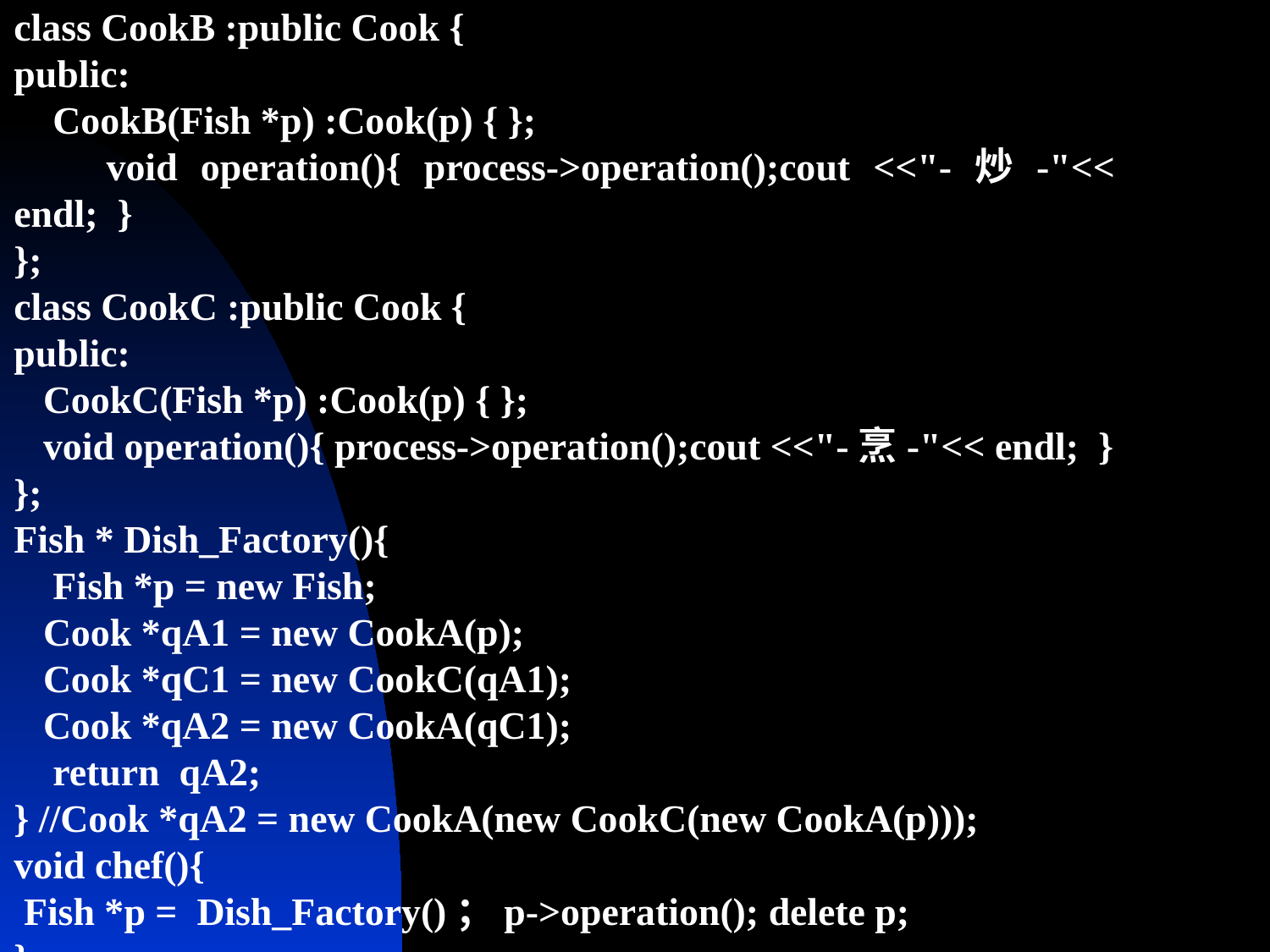

class CookB :public Cook {
public:
    CookB(Fish *p) :Cook(p) { };
    void operation(){ process->operation();cout <<"-炒-"<< endl;  }
};
class CookC :public Cook {
public:
   CookC(Fish *p) :Cook(p) { };
   void operation(){ process->operation();cout <<"-烹-"<< endl;  }
};
Fish * Dish_Factory(){
    Fish *p = new Fish;
   Cook *qA1 = new CookA(p);
   Cook *qC1 = new CookC(qA1);
   Cook *qA2 = new CookA(qC1);
    return  qA2;
} //Cook *qA2 = new CookA(new CookC(new CookA(p)));
void chef(){
 Fish *p =  Dish_Factory()；p->operation(); delete p;
}